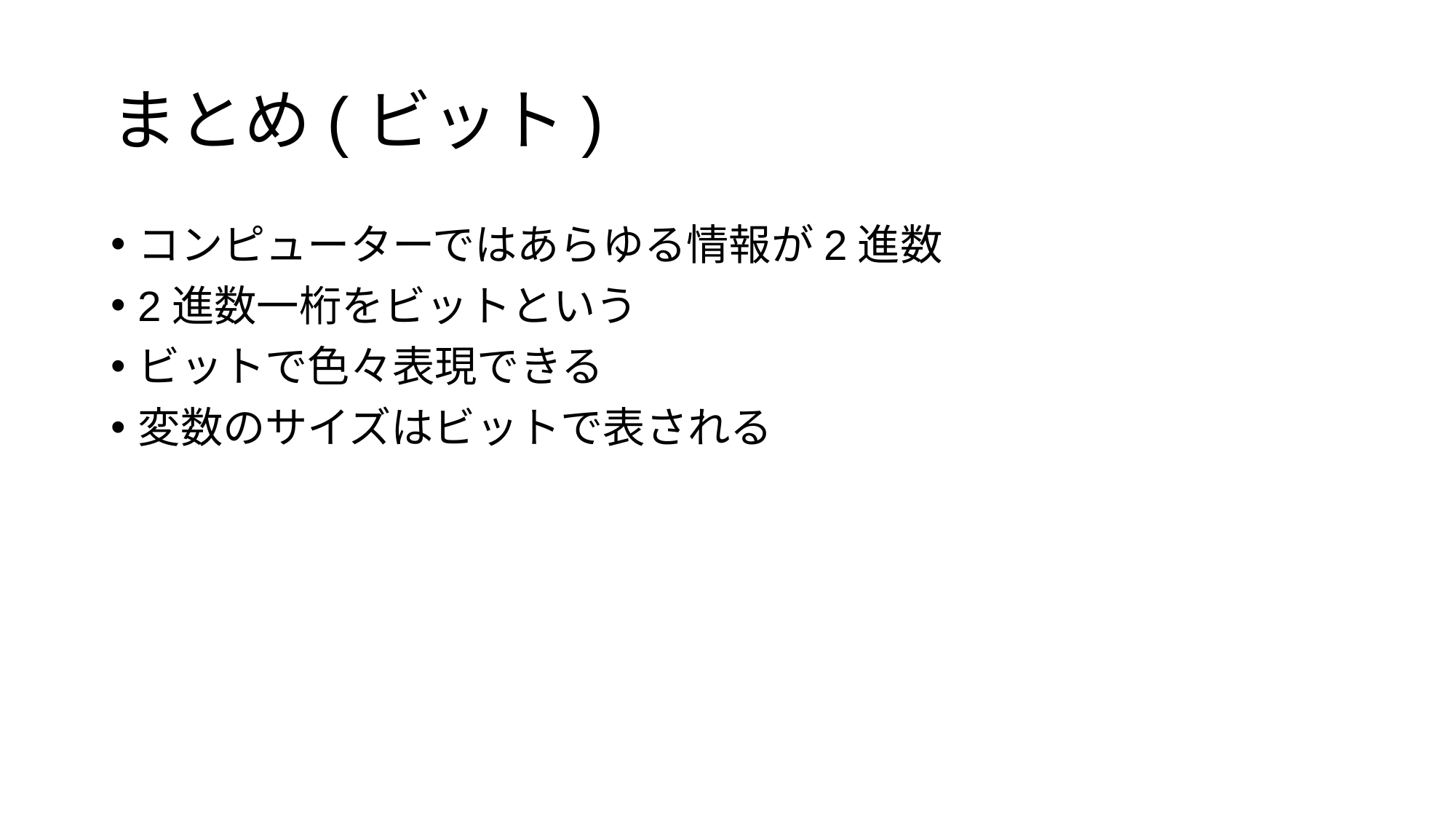

# まとめ(ビット)
コンピューターではあらゆる情報が2進数
2進数一桁をビットという
ビットで色々表現できる
変数のサイズはビットで表される